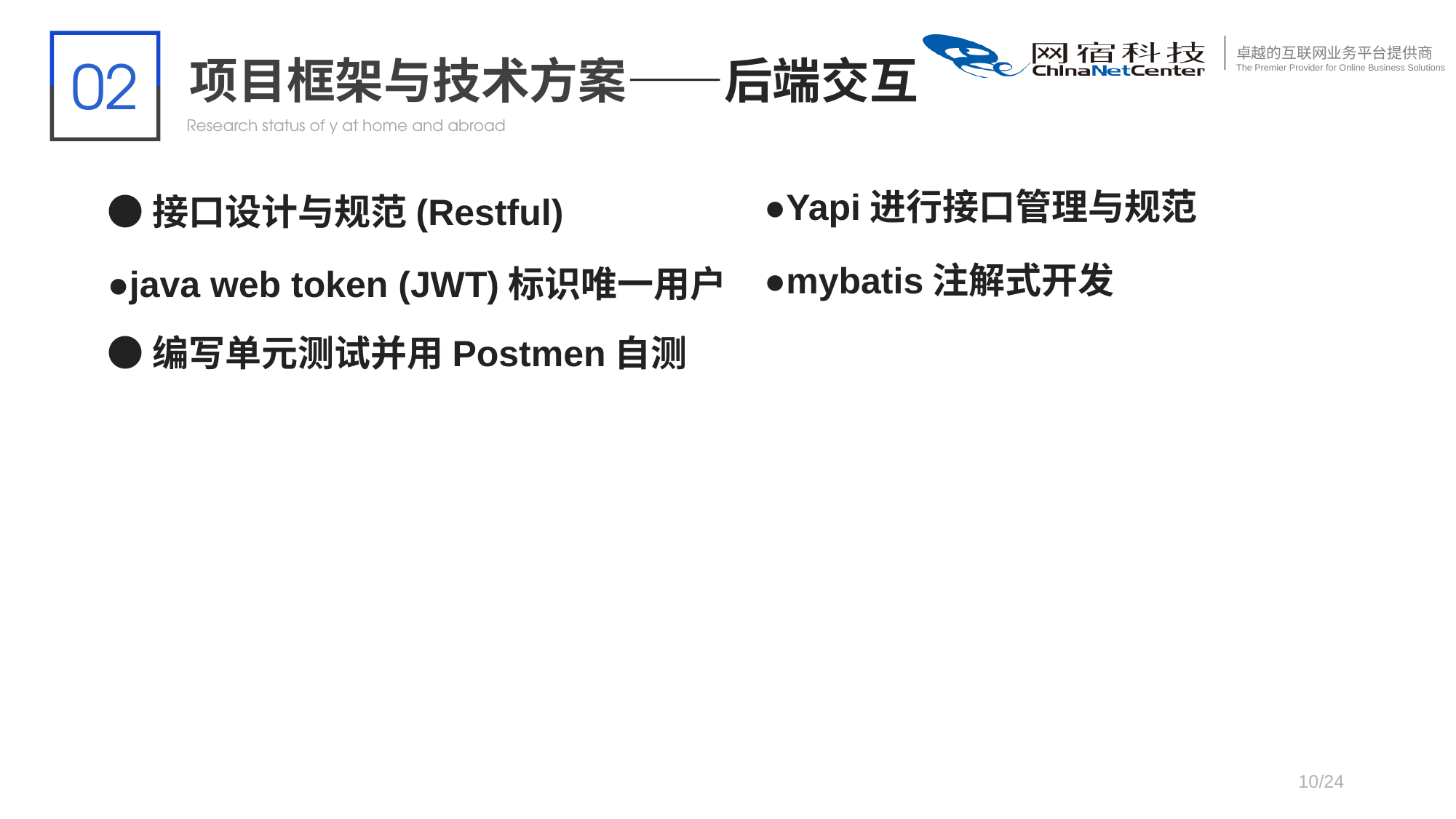

02
项目框架与技术方案——后端交互
Research status of y at home and abroad

●Yapi进行接口管理与规范
●接口设计与规范(Restful)
●mybatis注解式开发
●java web token (JWT)标识唯一用户
●编写单元测试并用Postmen自测
10/24